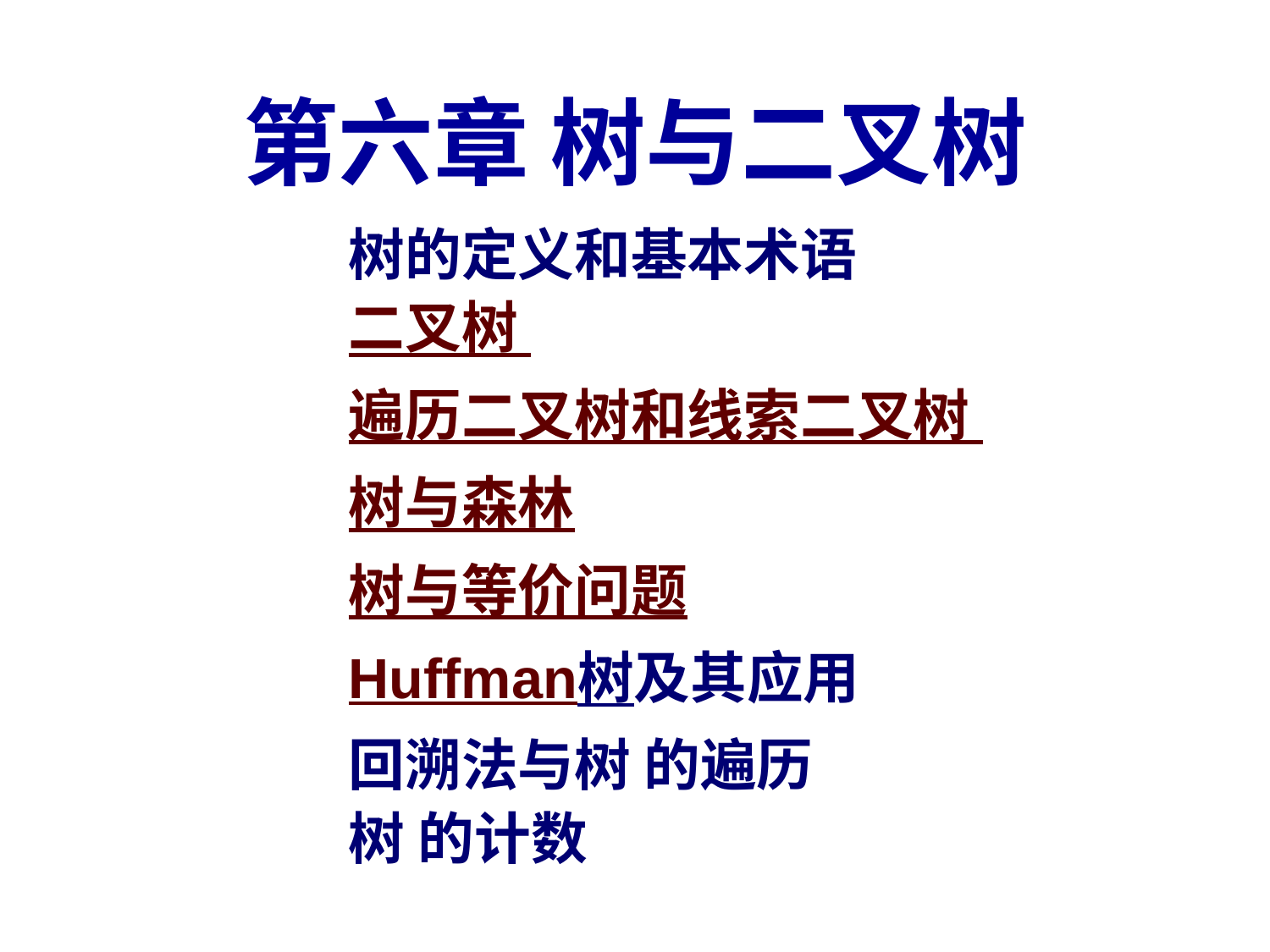

# 第六章 树与二叉树
树的定义和基本术语
二叉树
遍历二叉树和线索二叉树
树与森林
树与等价问题
Huffman树及其应用
回溯法与树 的遍历
树 的计数